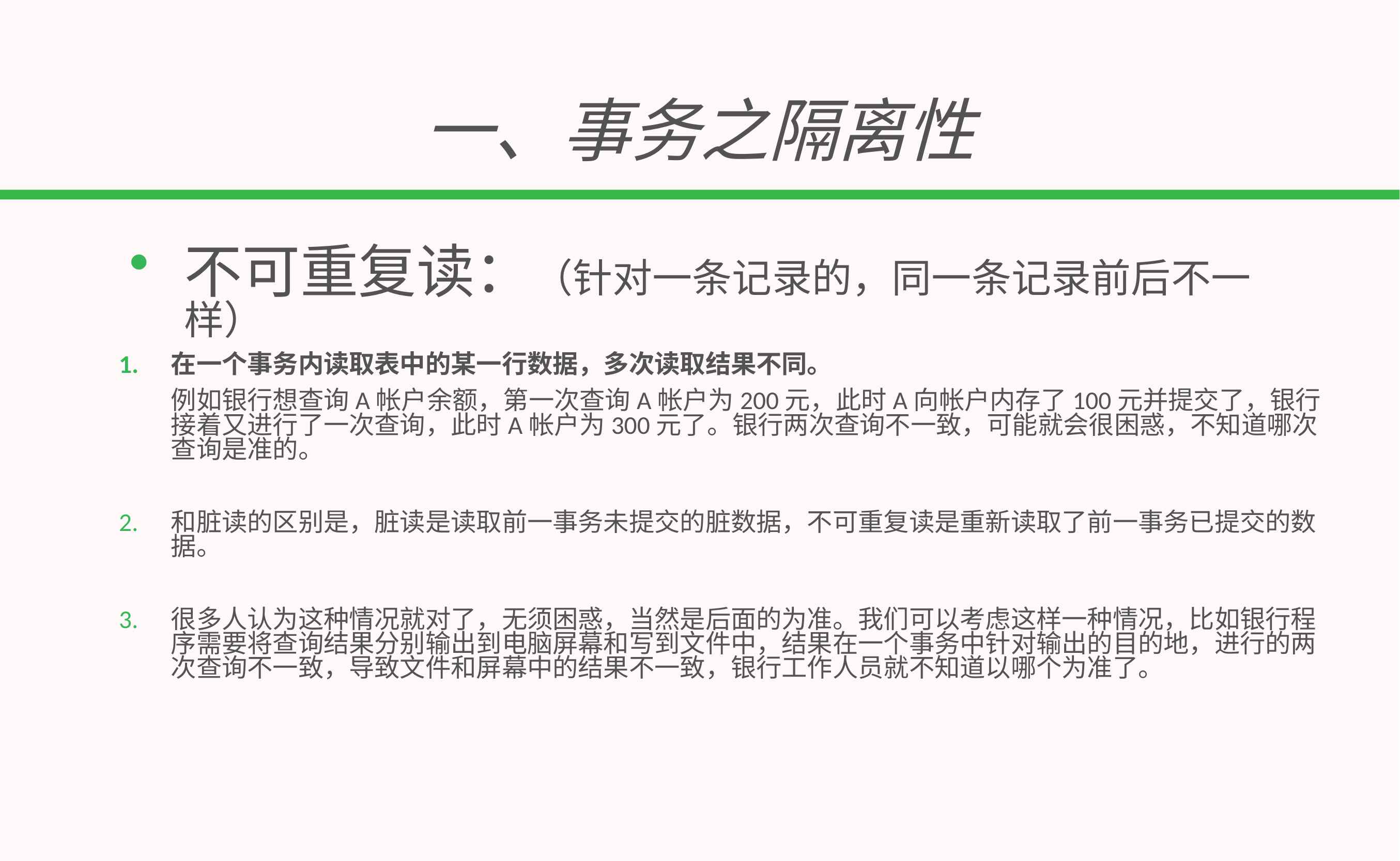

# 一、事务之隔离性
不可重复读：（针对一条记录的，同一条记录前后不一样）
在一个事务内读取表中的某一行数据，多次读取结果不同。
	例如银行想查询A帐户余额，第一次查询A帐户为200元，此时A向帐户内存了100元并提交了，银行接着又进行了一次查询，此时A帐户为300元了。银行两次查询不一致，可能就会很困惑，不知道哪次查询是准的。

和脏读的区别是，脏读是读取前一事务未提交的脏数据，不可重复读是重新读取了前一事务已提交的数据。

很多人认为这种情况就对了，无须困惑，当然是后面的为准。我们可以考虑这样一种情况，比如银行程序需要将查询结果分别输出到电脑屏幕和写到文件中，结果在一个事务中针对输出的目的地，进行的两次查询不一致，导致文件和屏幕中的结果不一致，银行工作人员就不知道以哪个为准了。